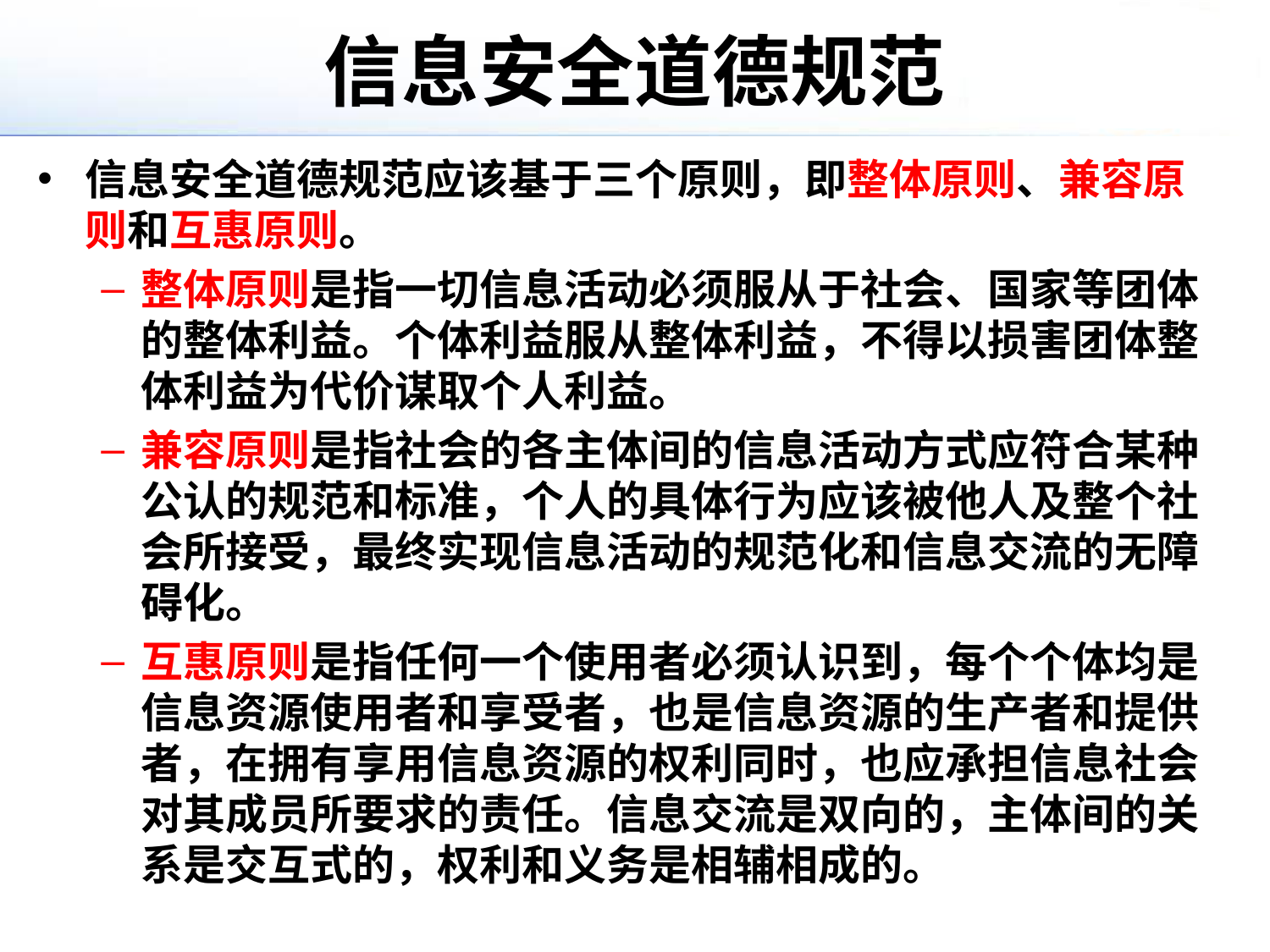

# 信息安全道德规范
信息安全道德规范应该基于三个原则，即整体原则、兼容原则和互惠原则。
整体原则是指一切信息活动必须服从于社会、国家等团体的整体利益。个体利益服从整体利益，不得以损害团体整体利益为代价谋取个人利益。
兼容原则是指社会的各主体间的信息活动方式应符合某种公认的规范和标准，个人的具体行为应该被他人及整个社会所接受，最终实现信息活动的规范化和信息交流的无障碍化。
互惠原则是指任何一个使用者必须认识到，每个个体均是信息资源使用者和享受者，也是信息资源的生产者和提供者，在拥有享用信息资源的权利同时，也应承担信息社会对其成员所要求的责任。信息交流是双向的，主体间的关系是交互式的，权利和义务是相辅相成的。